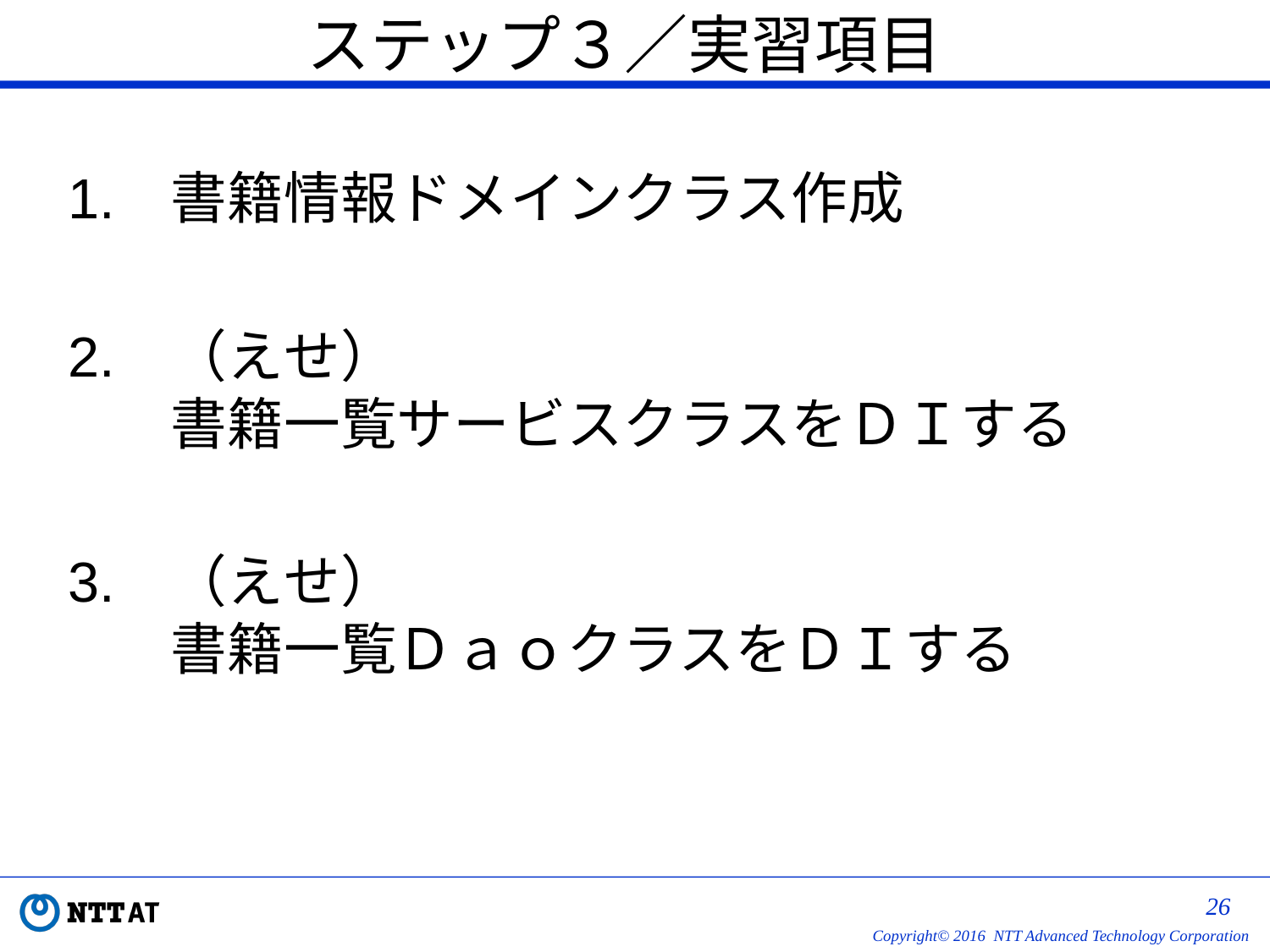

# ステップ３／実習項目
書籍情報ドメインクラス作成

（えせ）
書籍一覧サービスクラスをＤＩする

（えせ）
書籍一覧ＤａｏクラスをＤＩする
26